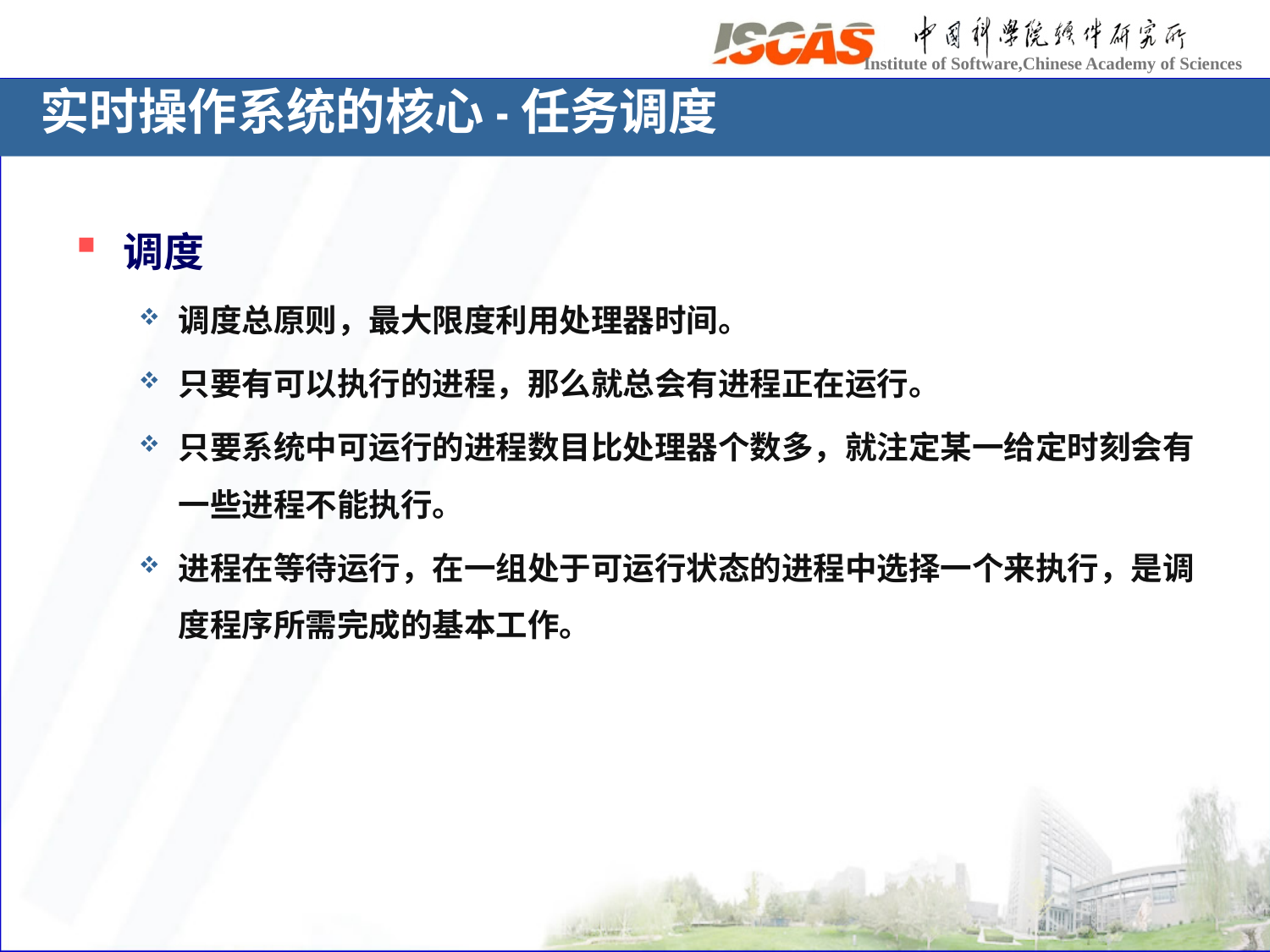

# 实时操作系统的核心-任务调度
调度
调度总原则，最大限度利用处理器时间。
只要有可以执行的进程，那么就总会有进程正在运行。
只要系统中可运行的进程数目比处理器个数多，就注定某一给定时刻会有一些进程不能执行。
进程在等待运行，在一组处于可运行状态的进程中选择一个来执行，是调度程序所需完成的基本工作。